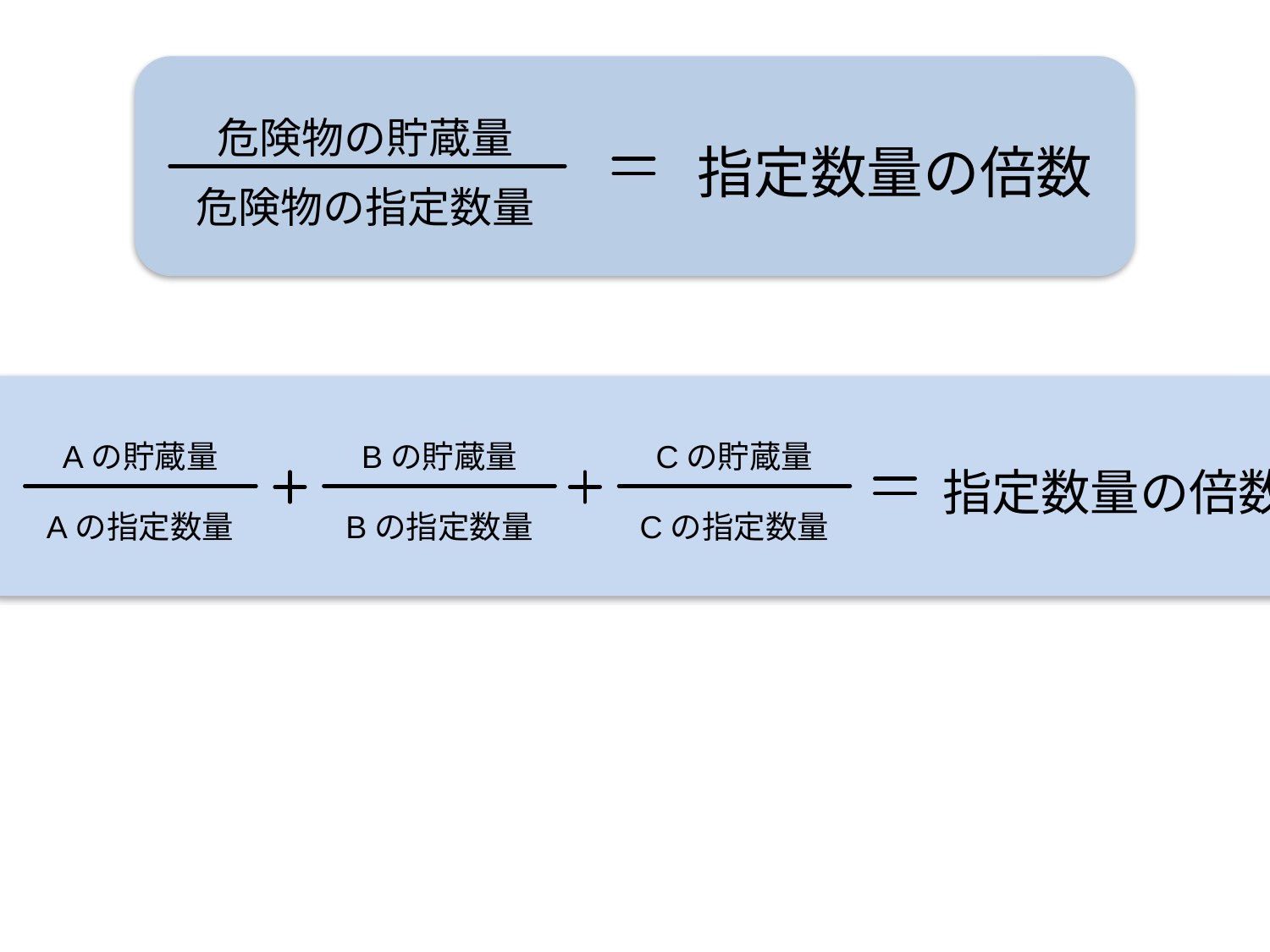

危険物の貯蔵量
危険物の指定数量
指定数量の倍数

Aの貯蔵量
Bの貯蔵量
Cの貯蔵量
指定数量の倍数
Aの指定数量
Bの指定数量
Cの指定数量